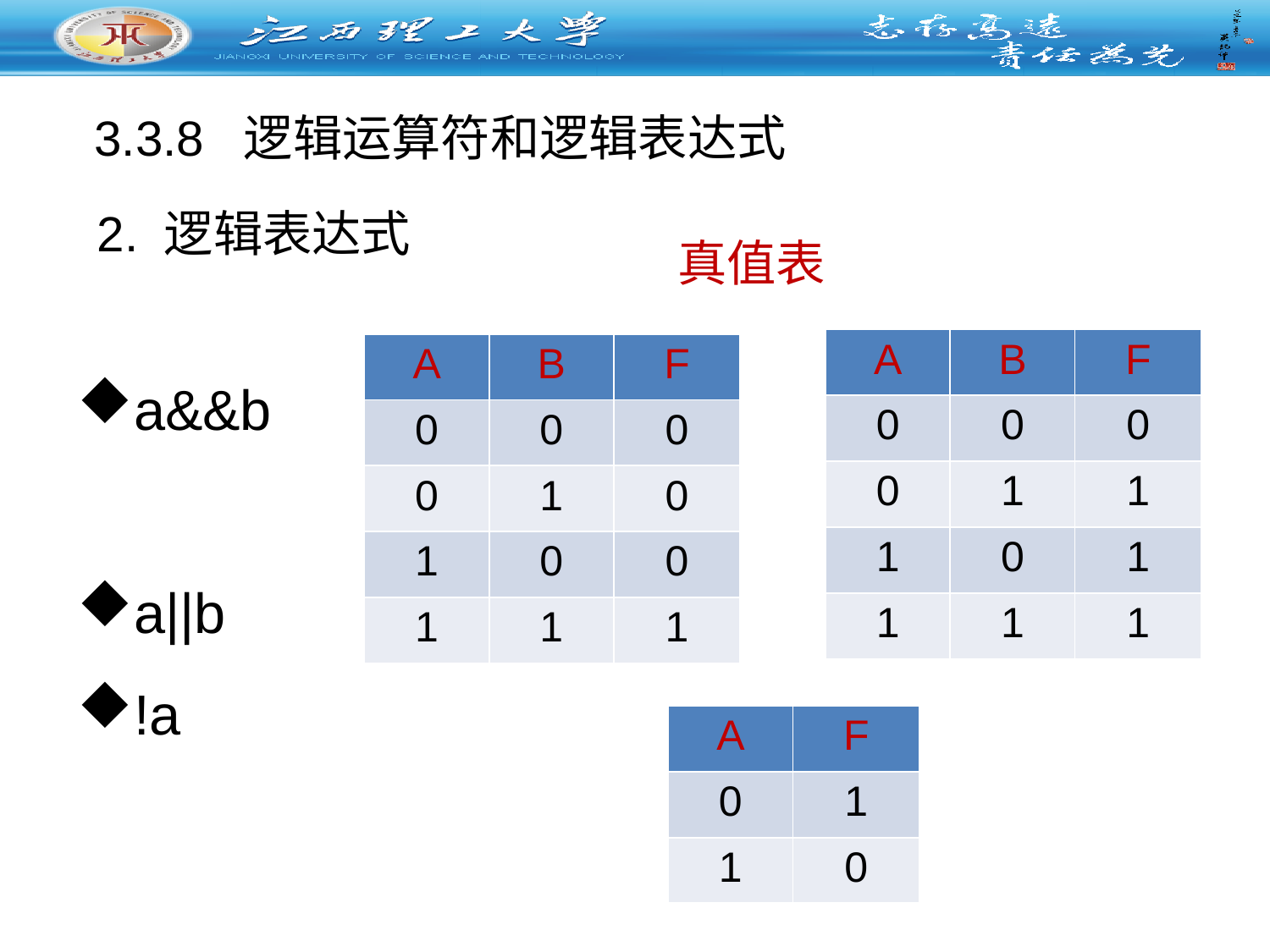

3.3.8  逻辑运算符和逻辑表达式
2. 逻辑表达式
真值表
| A | B | F |
| --- | --- | --- |
| 0 | 0 | 0 |
| 0 | 1 | 1 |
| 1 | 0 | 1 |
| 1 | 1 | 1 |
a&&b
a||b
!a
| A | B | F |
| --- | --- | --- |
| 0 | 0 | 0 |
| 0 | 1 | 0 |
| 1 | 0 | 0 |
| 1 | 1 | 1 |
| A | F |
| --- | --- |
| 0 | 1 |
| 1 | 0 |